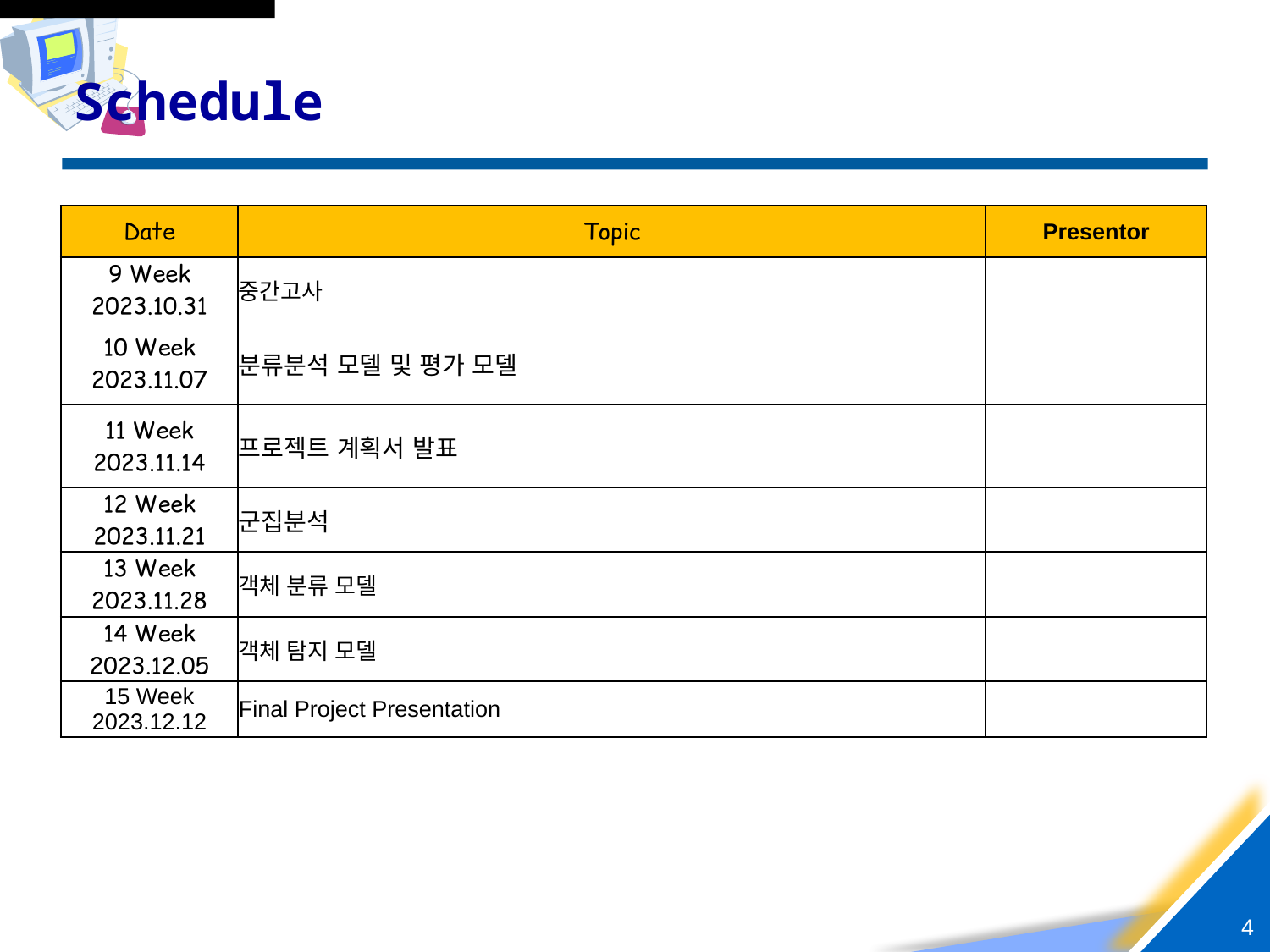

# Schedule
| Date | Topic | Presentor |
| --- | --- | --- |
| 9 Week 2023.10.31 | 중간고사 |  |
| 10 Week 2023.11.07 | 분류분석 모델 및 평가 모델 |  |
| 11 Week 2023.11.14 | 프로젝트 계획서 발표 |  |
| 12 Week 2023.11.21 | 군집분석 |  |
| 13 Week 2023.11.28 | 객체 분류 모델 |  |
| 14 Week 2023.12.05 | 객체 탐지 모델 |  |
| 15 Week 2023.12.12 | Final Project Presentation |  |
4